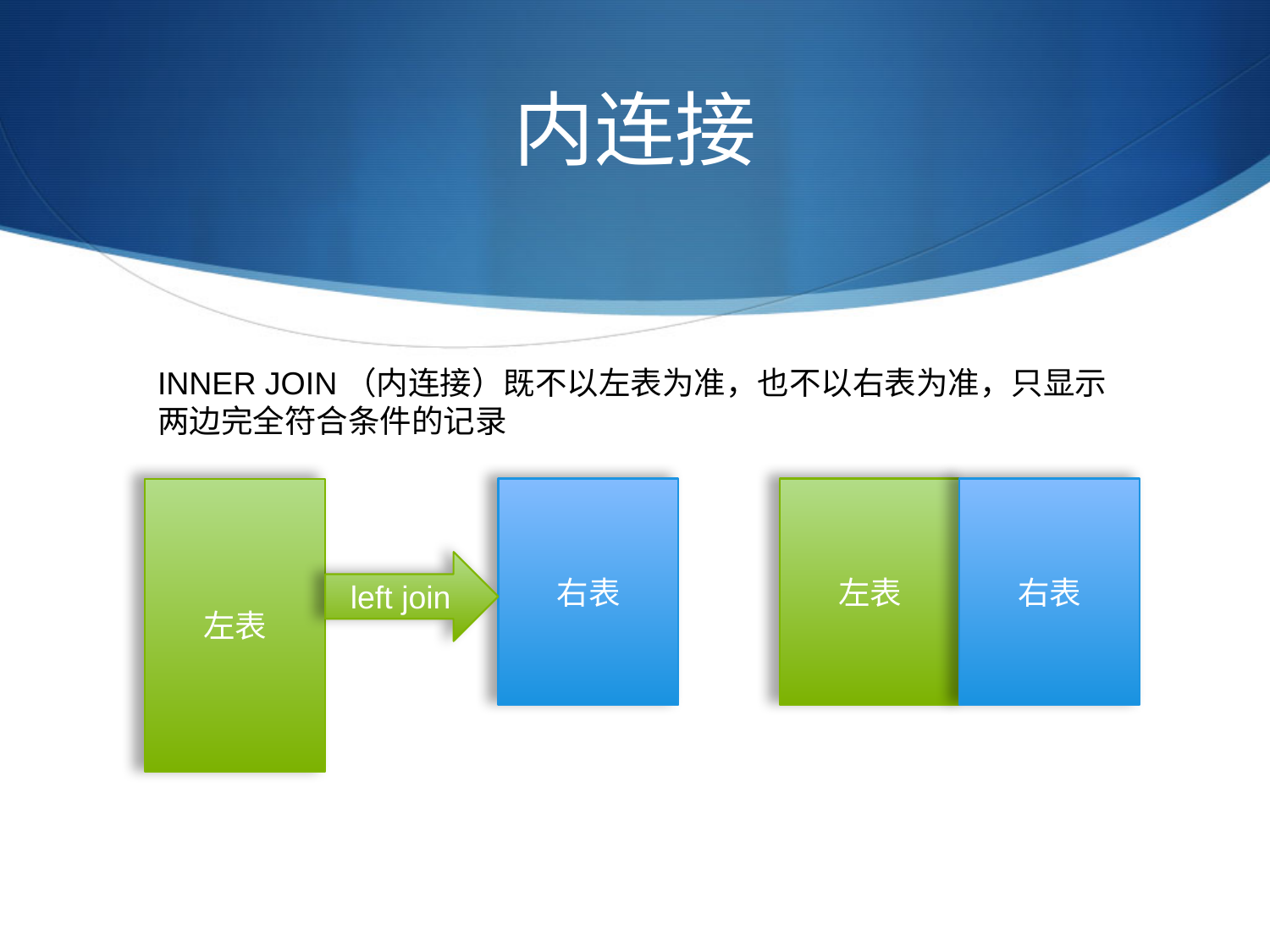

# 内连接
INNER JOIN（内连接）既不以左表为准，也不以右表为准，只显示两边完全符合条件的记录
左表
右表
左表
右表
left join